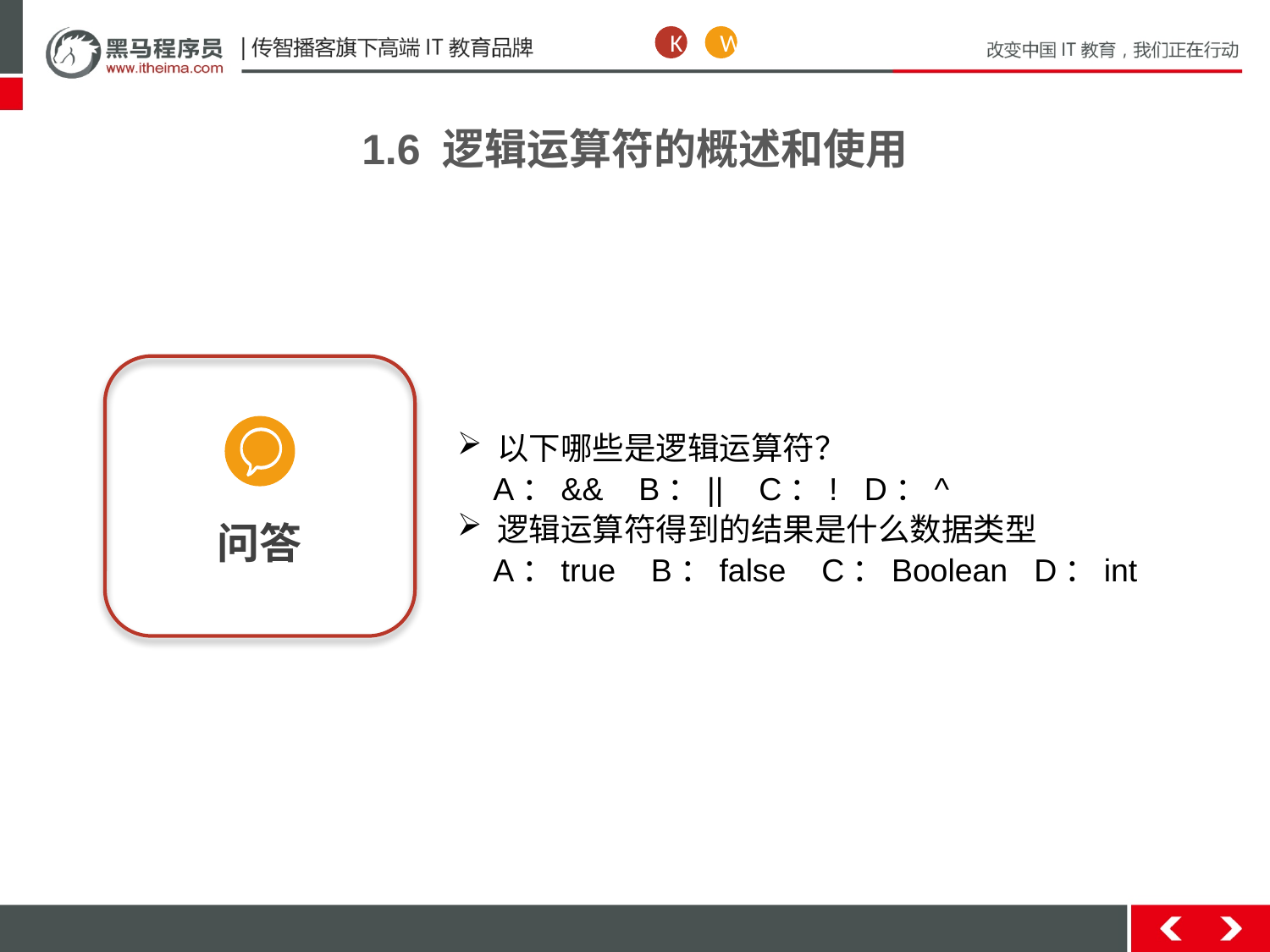

K
W
1.6 逻辑运算符的概述和使用

问答
以下哪些是逻辑运算符？
    A：&&    B：||    C：!   D：^
逻辑运算符得到的结果是什么数据类型
    A：true    B：false    C：Boolean   D：int